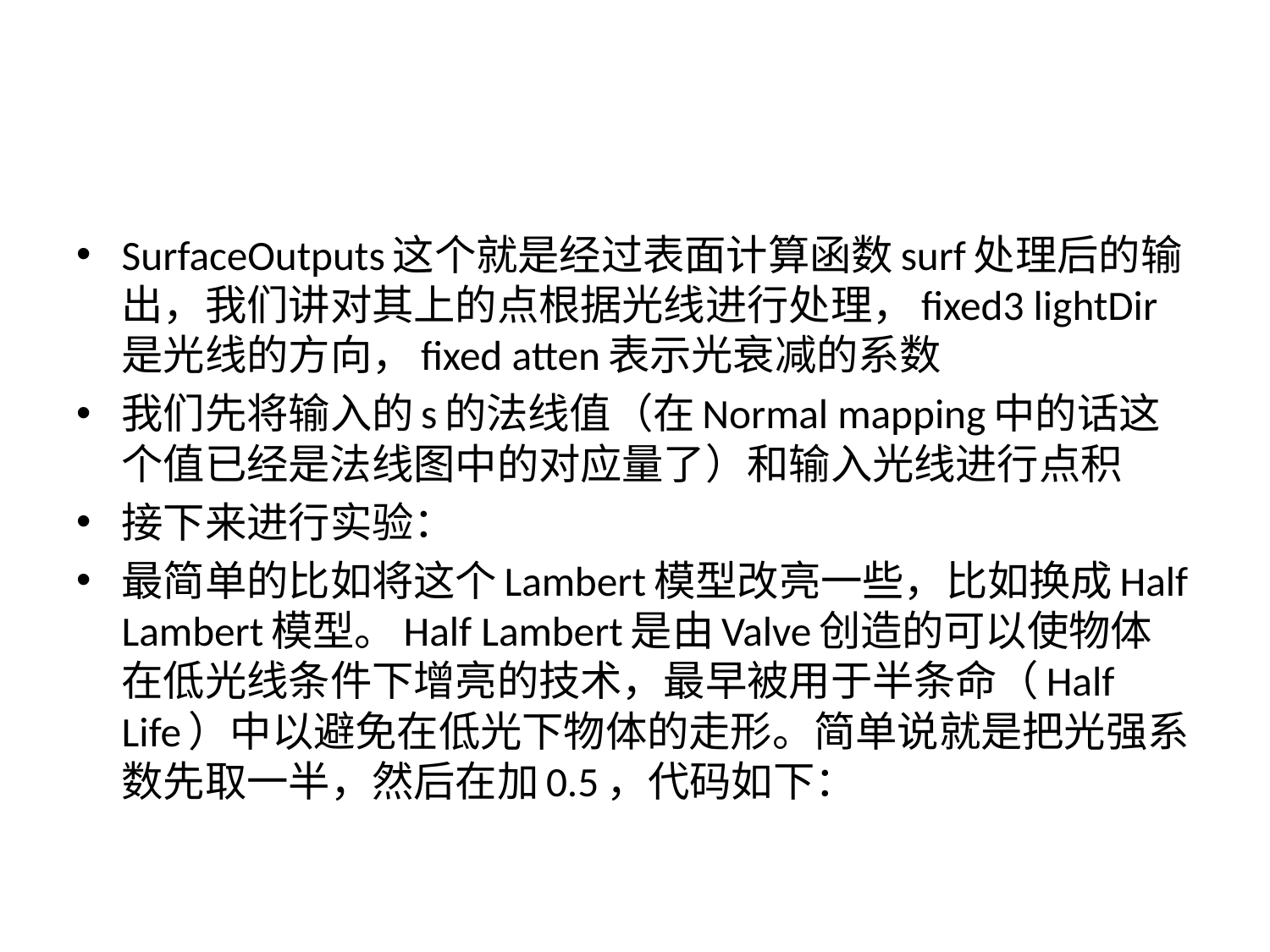

#
SurfaceOutputs这个就是经过表面计算函数surf处理后的输出，我们讲对其上的点根据光线进行处理，fixed3 lightDir是光线的方向，fixed atten表示光衰减的系数
我们先将输入的s的法线值（在Normal mapping中的话这个值已经是法线图中的对应量了）和输入光线进行点积
接下来进行实验：
最简单的比如将这个Lambert模型改亮一些，比如换成Half Lambert模型。Half Lambert是由Valve创造的可以使物体在低光线条件下增亮的技术，最早被用于半条命（Half Life）中以避免在低光下物体的走形。简单说就是把光强系数先取一半，然后在加0.5，代码如下：